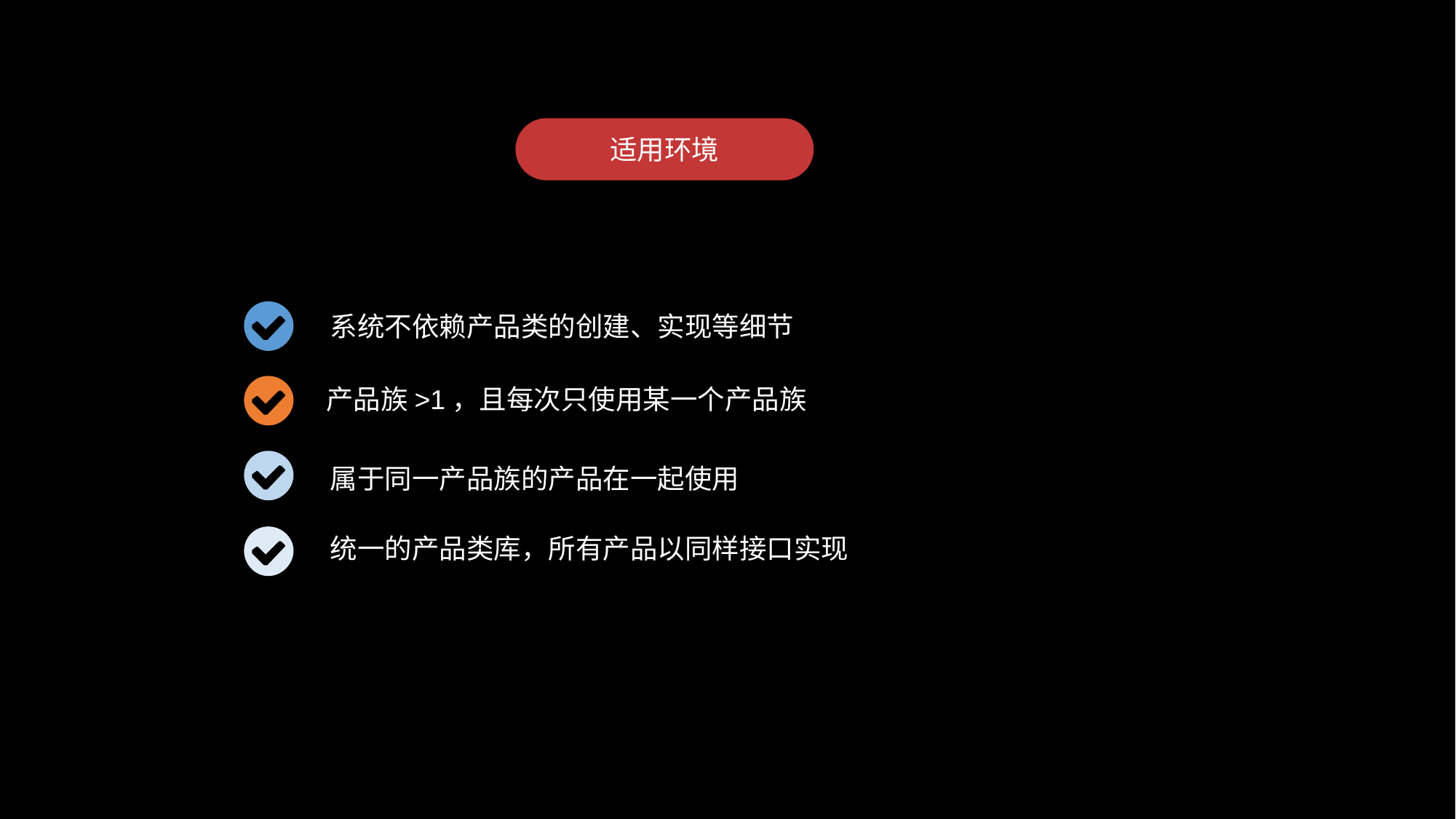

适用环境

系统不依赖产品类的创建、实现等细节

产品族>1，且每次只使用某一个产品族

属于同一产品族的产品在一起使用
统一的产品类库，所有产品以同样接口实现